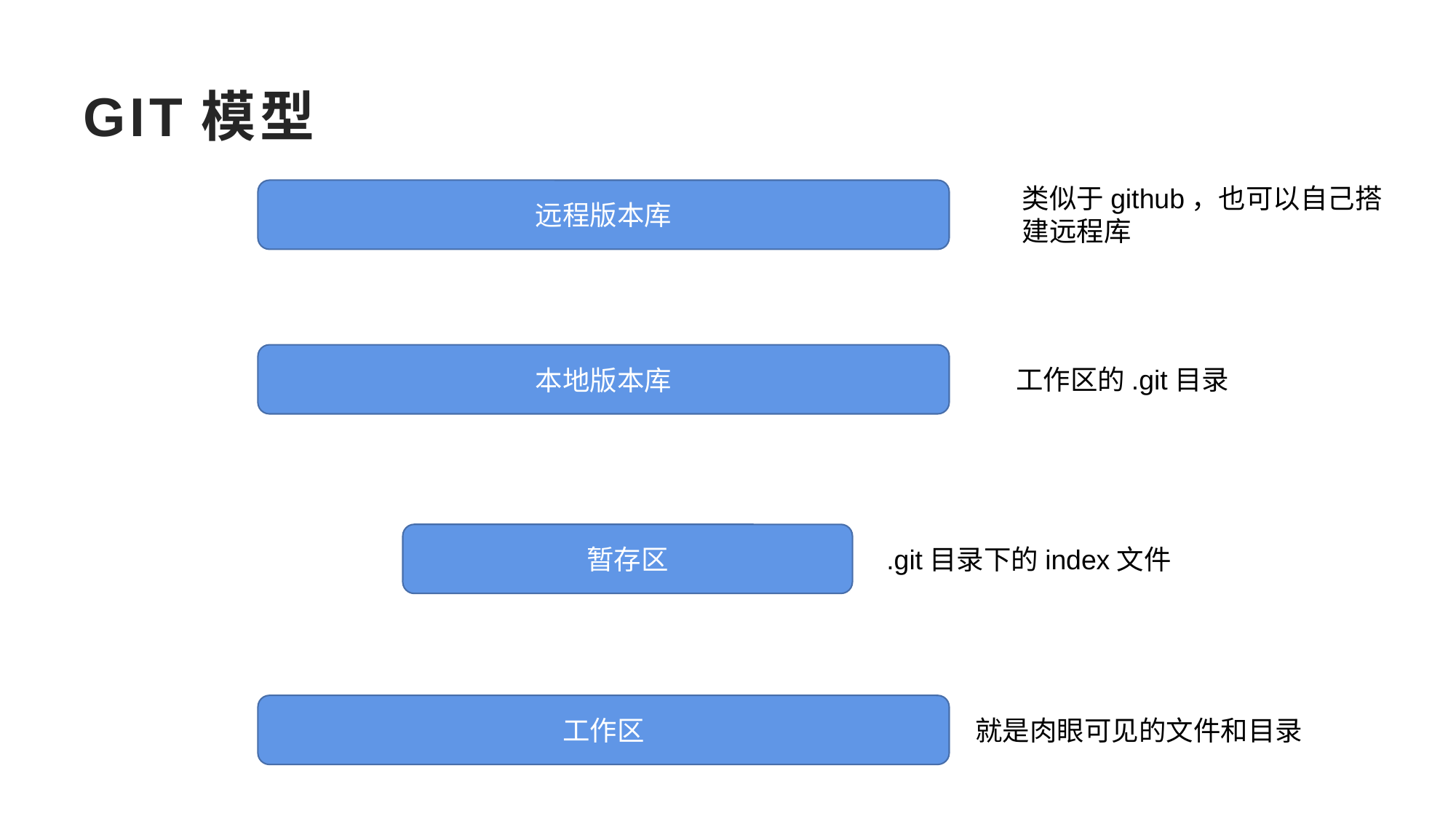

# GIT模型
类似于github，也可以自己搭建远程库
远程版本库
本地版本库
工作区的.git目录
暂存区
.git目录下的index文件
工作区
就是肉眼可见的文件和目录